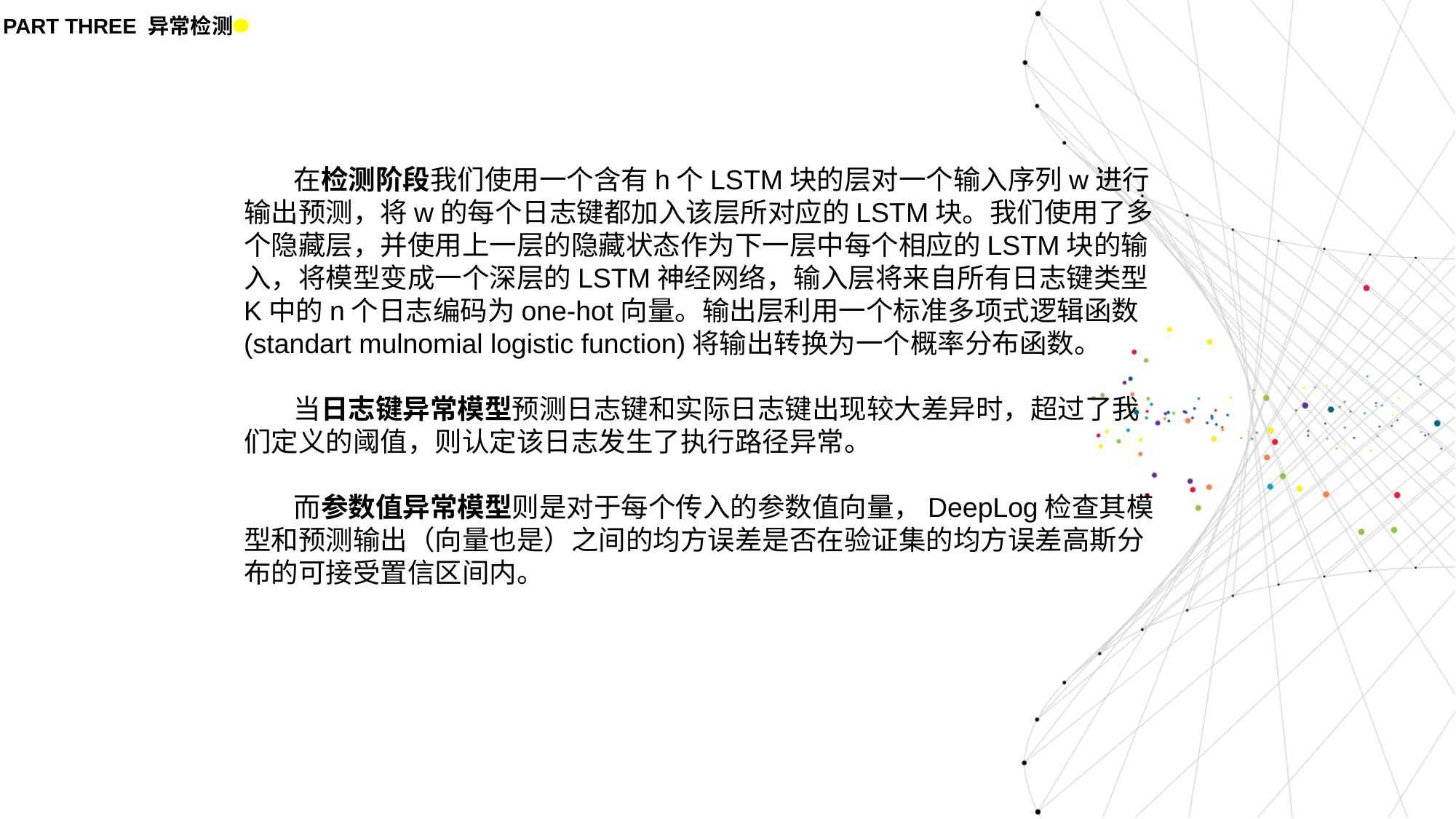

PART THREE 异常检测

       在检测阶段我们使用一个含有h个LSTM块的层对一个输入序列w进行输出预测，将w的每个日志键都加入该层所对应的LSTM块。我们使用了多个隐藏层，并使用上一层的隐藏状态作为下一层中每个相应的LSTM块的输入，将模型变成一个深层的LSTM神经网络，输入层将来自所有日志键类型K中的n个日志编码为one-hot向量。输出层利用一个标准多项式逻辑函数(standart mulnomial logistic function)将输出转换为一个概率分布函数。

       当日志键异常模型预测日志键和实际日志键出现较大差异时，超过了我们定义的阈值，则认定该日志发生了执行路径异常。

       而参数值异常模型则是对于每个传入的参数值向量，DeepLog检查其模型和预测输出（向量也是）之间的均方误差是否在验证集的均方误差高斯分布的可接受置信区间内。